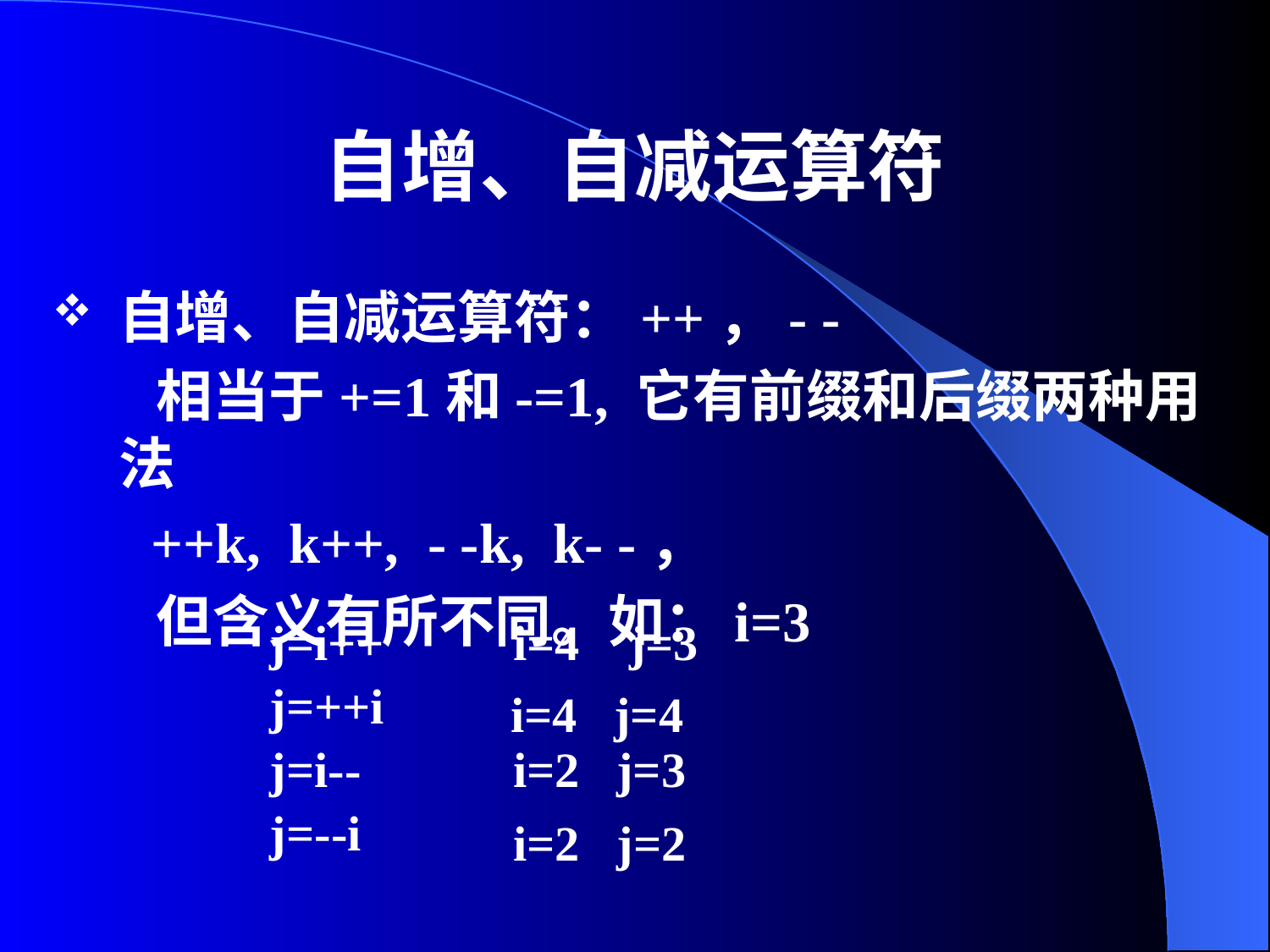

# 自增、自减运算符
自增、自减运算符：++，- -
       相当于+=1和-=1, 它有前缀和后缀两种用法
       ++k,  k++,  - -k,  k- -，
       但含义有所不同。如：i=3
j=i++
i=4    j=3
j=++i
i=4   j=4
j=i--
i=2   j=3
j=--i
i=2   j=2